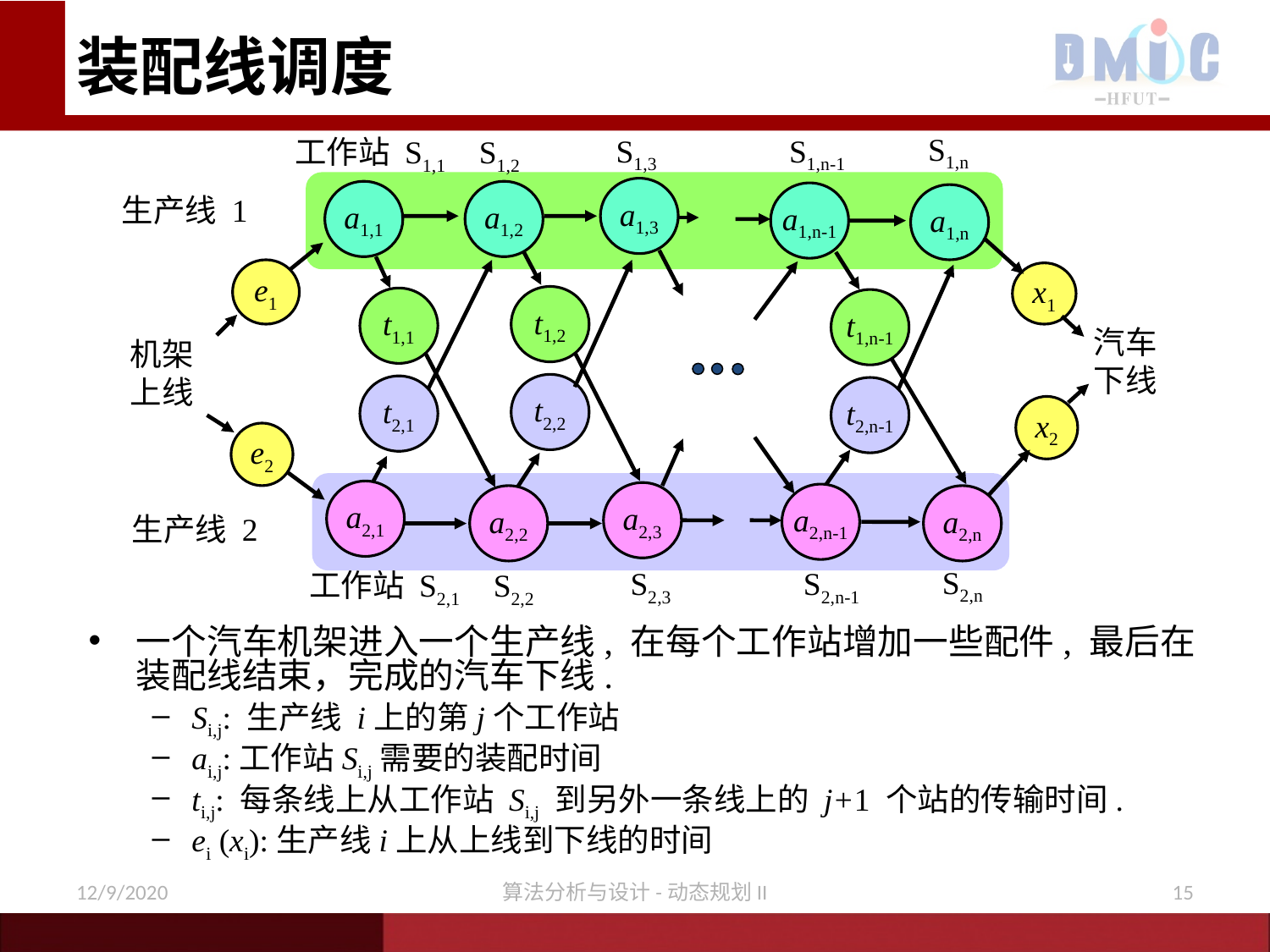

# 装配线调度
S1,n
S1,3
S1,n-1
工作站 S1,1
S1,2

a1,3
a1,1
a1,2
a1,n-1
生产线 1
a1,n

e1

x1

t1,2
t1,1
t1,n-1

汽车
下线

机架
上线

t2,2
t2,1
t2,n-1

x2

e2

a2,1
a2,3
a2,n-1
a2,2
a2,n
生产线 2

S2,n
S2,3
S2,n-1
工作站 S2,1
S2,2
一个汽车机架进入一个生产线, 在每个工作站增加一些配件, 最后在装配线结束，完成的汽车下线.
Si,j: 生产线 i上的第j个工作站
ai,j:工作站Si,j需要的装配时间
ti,j: 每条线上从工作站 Si,j 到另外一条线上的 j+1 个站的传输时间.
ei (xi):生产线i上从上线到下线的时间
12/9/2020
算法分析与设计-动态规划II
15